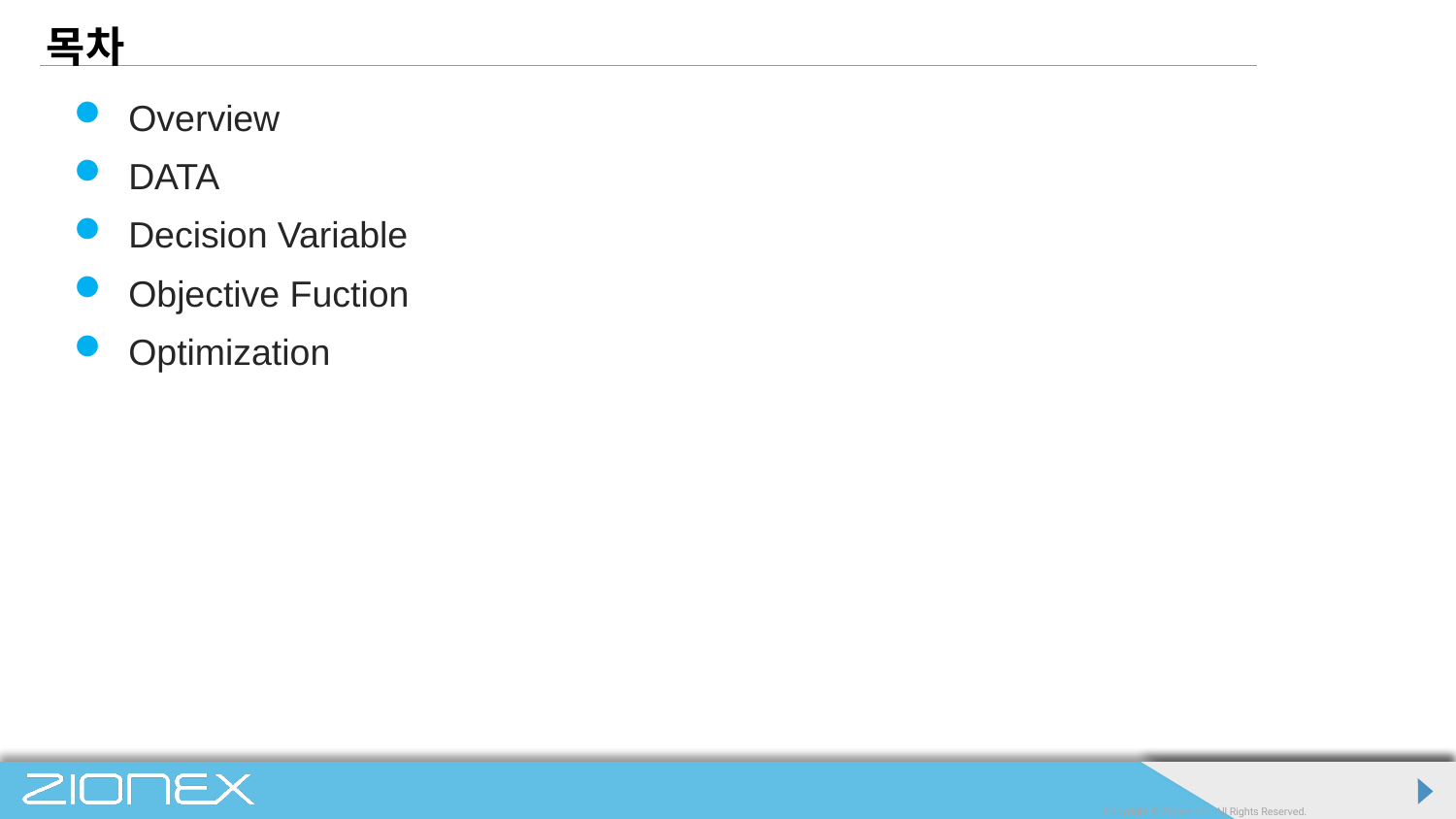

# 목차
Overview
DATA
Decision Variable
Objective Fuction
Optimization